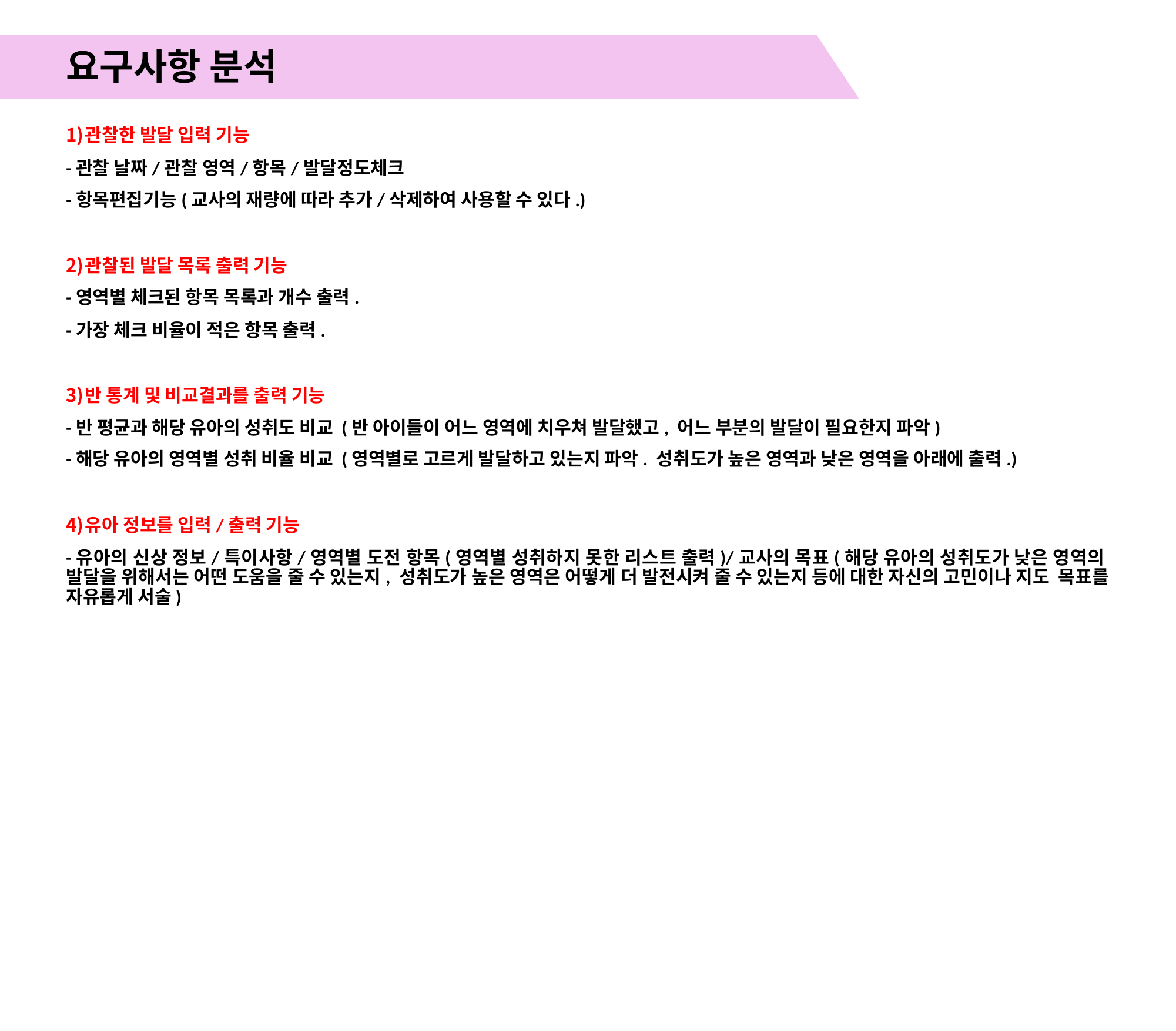

# 요구사항 분석
관찰한 발달 입력 기능
-관찰 날짜/관찰 영역/항목/발달정도체크
-항목편집기능(교사의 재량에 따라 추가/삭제하여 사용할 수 있다.)

관찰된 발달 목록 출력 기능
-영역별 체크된 항목 목록과 개수 출력.
-가장 체크 비율이 적은 항목 출력.

반 통계 및 비교결과를 출력 기능
-반 평균과 해당 유아의 성취도 비교 (반 아이들이 어느 영역에 치우쳐 발달했고, 어느 부분의 발달이 필요한지 파악)
-해당 유아의 영역별 성취 비율 비교 (영역별로 고르게 발달하고 있는지 파악. 성취도가 높은 영역과 낮은 영역을 아래에 출력.)

유아 정보를 입력/출력 기능
-유아의 신상 정보/특이사항/영역별 도전 항목(영역별 성취하지 못한 리스트 출력)/교사의 목표(해당 유아의 성취도가 낮은 영역의  발달을 위해서는 어떤 도움을 줄 수 있는지, 성취도가 높은 영역은 어떻게 더 발전시켜 줄 수 있는지 등에 대한 자신의 고민이나 지도  목표를 자유롭게 서술)